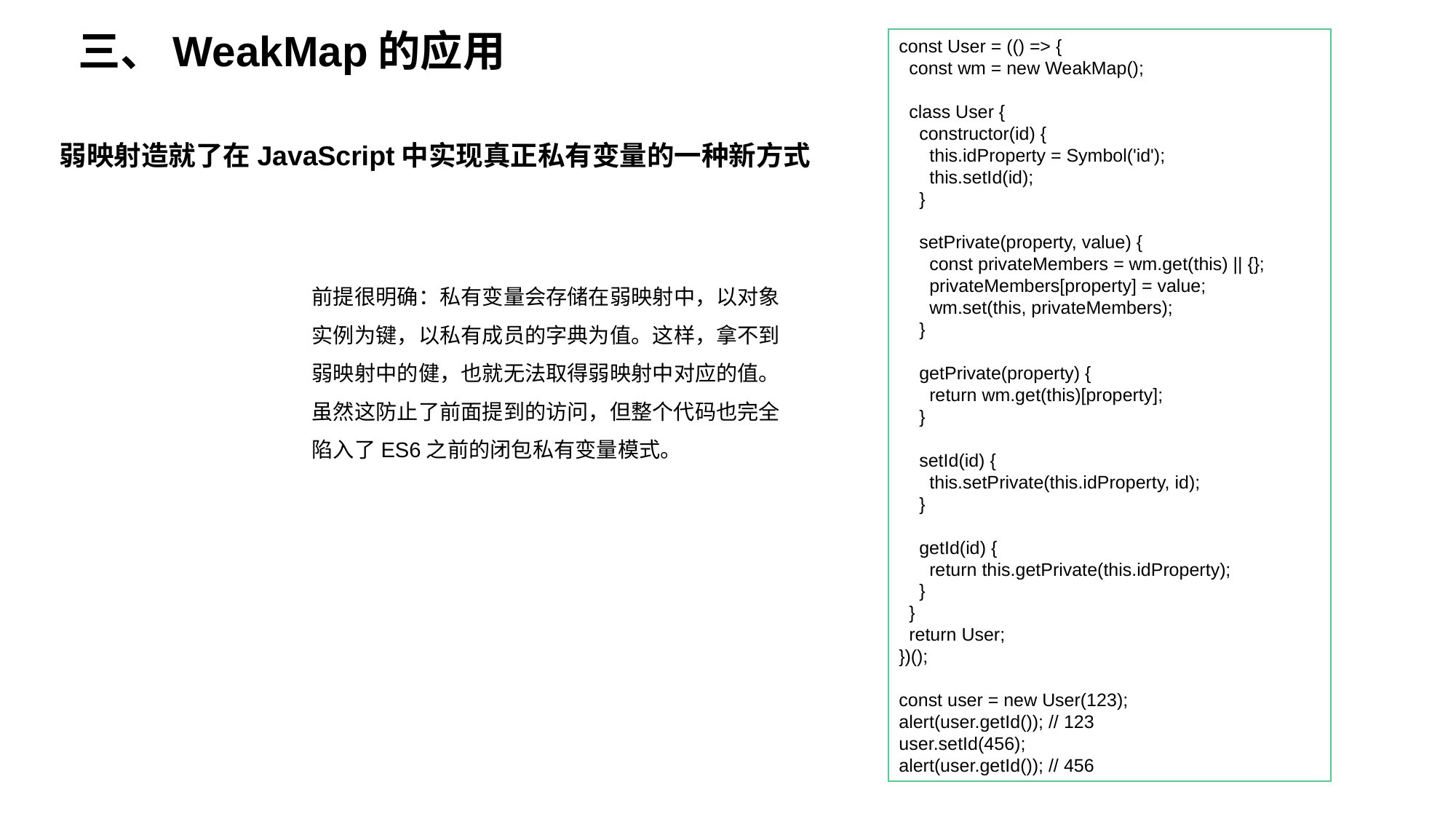

三、WeakMap的应用
const User = (() => {
  const wm = new WeakMap();

  class User {
    constructor(id) {
      this.idProperty = Symbol('id');
      this.setId(id);
    }

    setPrivate(property, value) {
      const privateMembers = wm.get(this) || {};
      privateMembers[property] = value;
      wm.set(this, privateMembers);
    }

    getPrivate(property) {
      return wm.get(this)[property];
    }

    setId(id) {
      this.setPrivate(this.idProperty, id);
    }

    getId(id) {
      return this.getPrivate(this.idProperty);
    }
  }
  return User;
})();

const user = new User(123);
alert(user.getId()); // 123
user.setId(456);
alert(user.getId()); // 456
弱映射造就了在JavaScript中实现真正私有变量的一种新方式
前提很明确：私有变量会存储在弱映射中，以对象实例为键，以私有成员的字典为值。这样，拿不到弱映射中的健，也就无法取得弱映射中对应的值。虽然这防止了前面提到的访问，但整个代码也完全陷入了ES6之前的闭包私有变量模式。